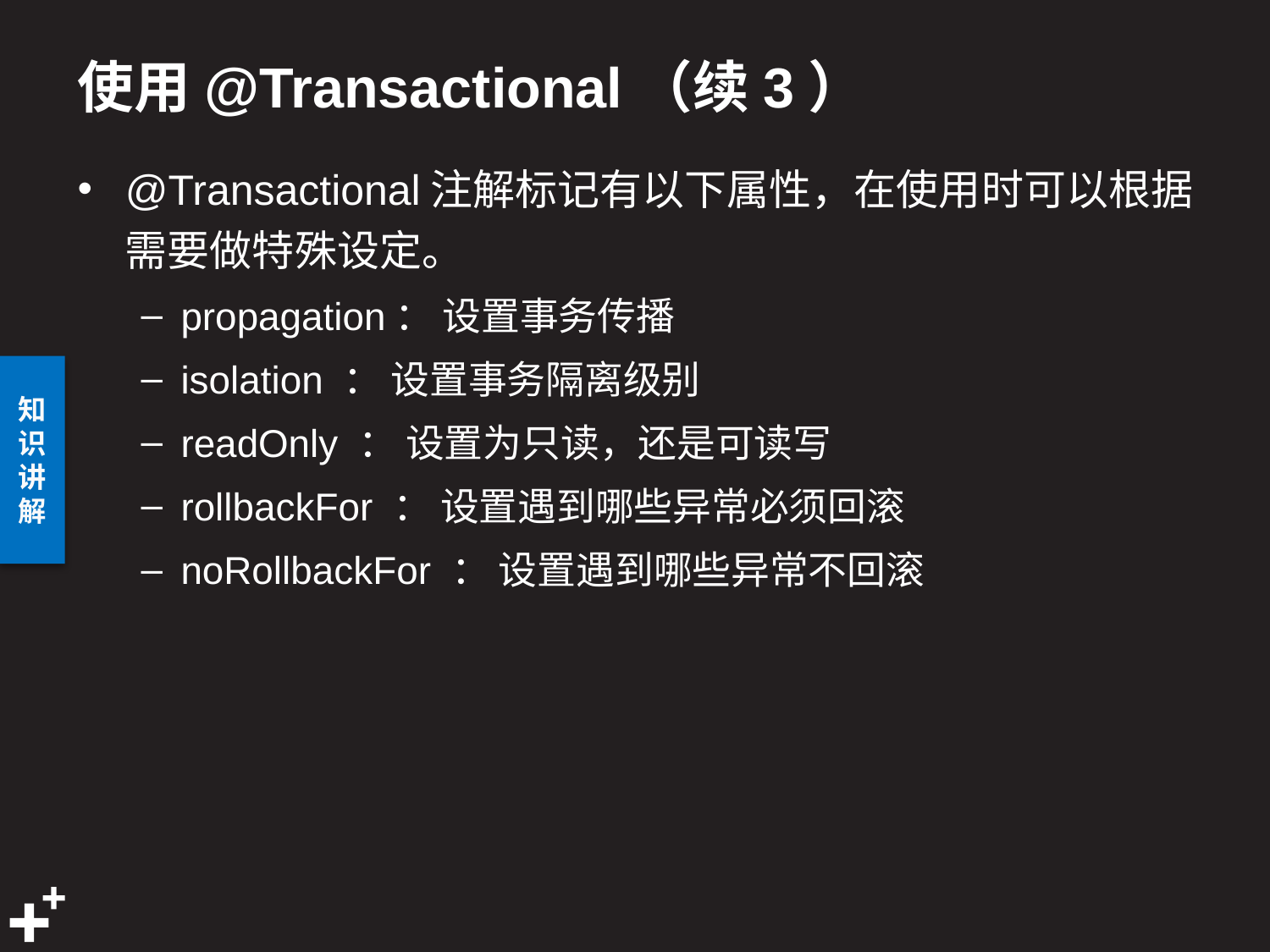

# 使用@Transactional（续3）
@Transactional注解标记有以下属性，在使用时可以根据需要做特殊设定。
propagation： 设置事务传播
isolation ： 设置事务隔离级别
readOnly ： 设置为只读，还是可读写
rollbackFor ： 设置遇到哪些异常必须回滚
noRollbackFor ： 设置遇到哪些异常不回滚